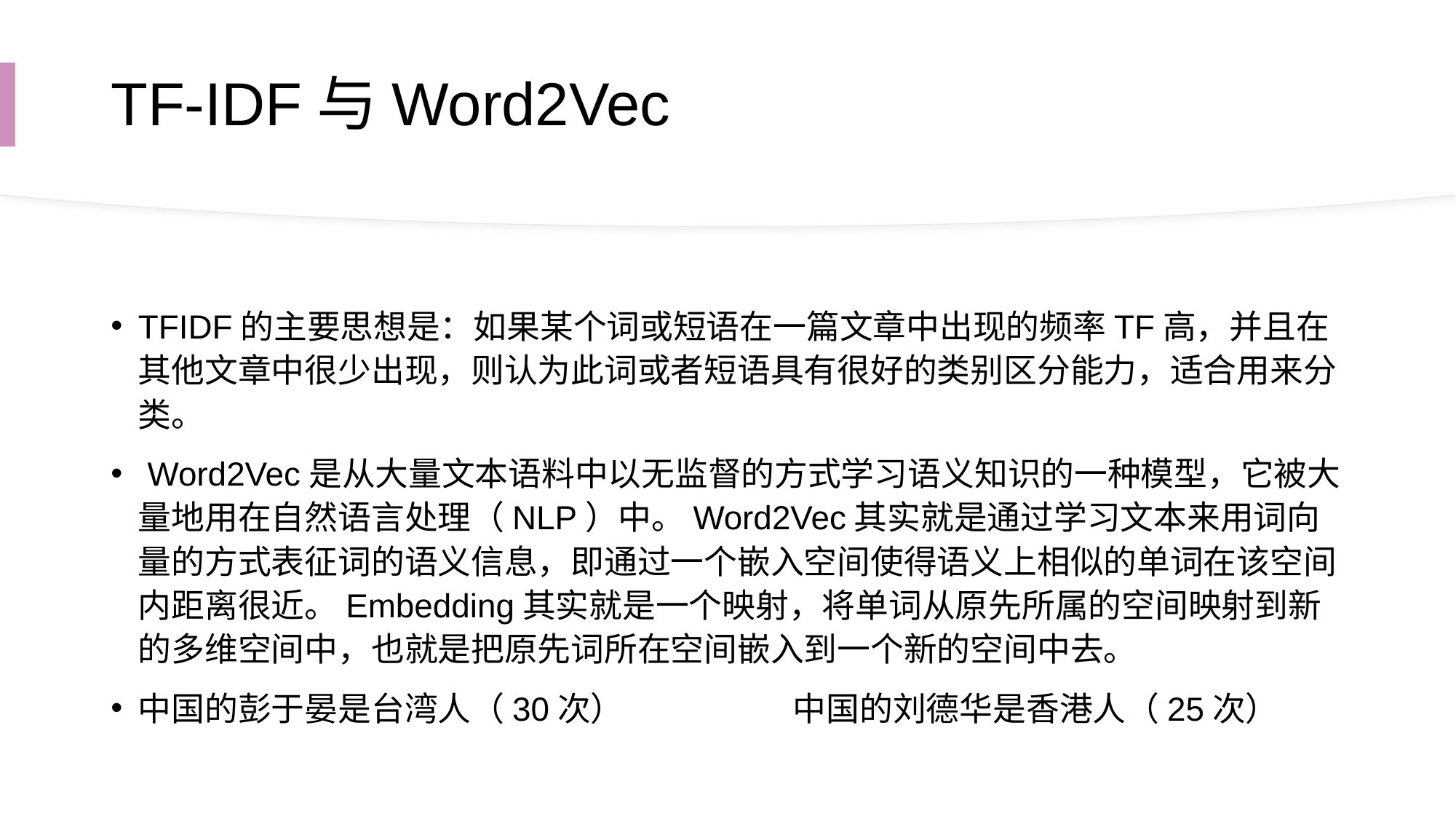

# TF-IDF与Word2Vec

TFIDF的主要思想是：如果某个词或短语在一篇文章中出现的频率TF高，并且在其他文章中很少出现，则认为此词或者短语具有很好的类别区分能力，适合用来分类。
 Word2Vec是从大量文本语料中以无监督的方式学习语义知识的一种模型，它被大量地用在自然语言处理（NLP）中。Word2Vec其实就是通过学习文本来用词向量的方式表征词的语义信息，即通过一个嵌入空间使得语义上相似的单词在该空间内距离很近。Embedding其实就是一个映射，将单词从原先所属的空间映射到新的多维空间中，也就是把原先词所在空间嵌入到一个新的空间中去。
中国的彭于晏是台湾人（30次）		中国的刘德华是香港人（25次）